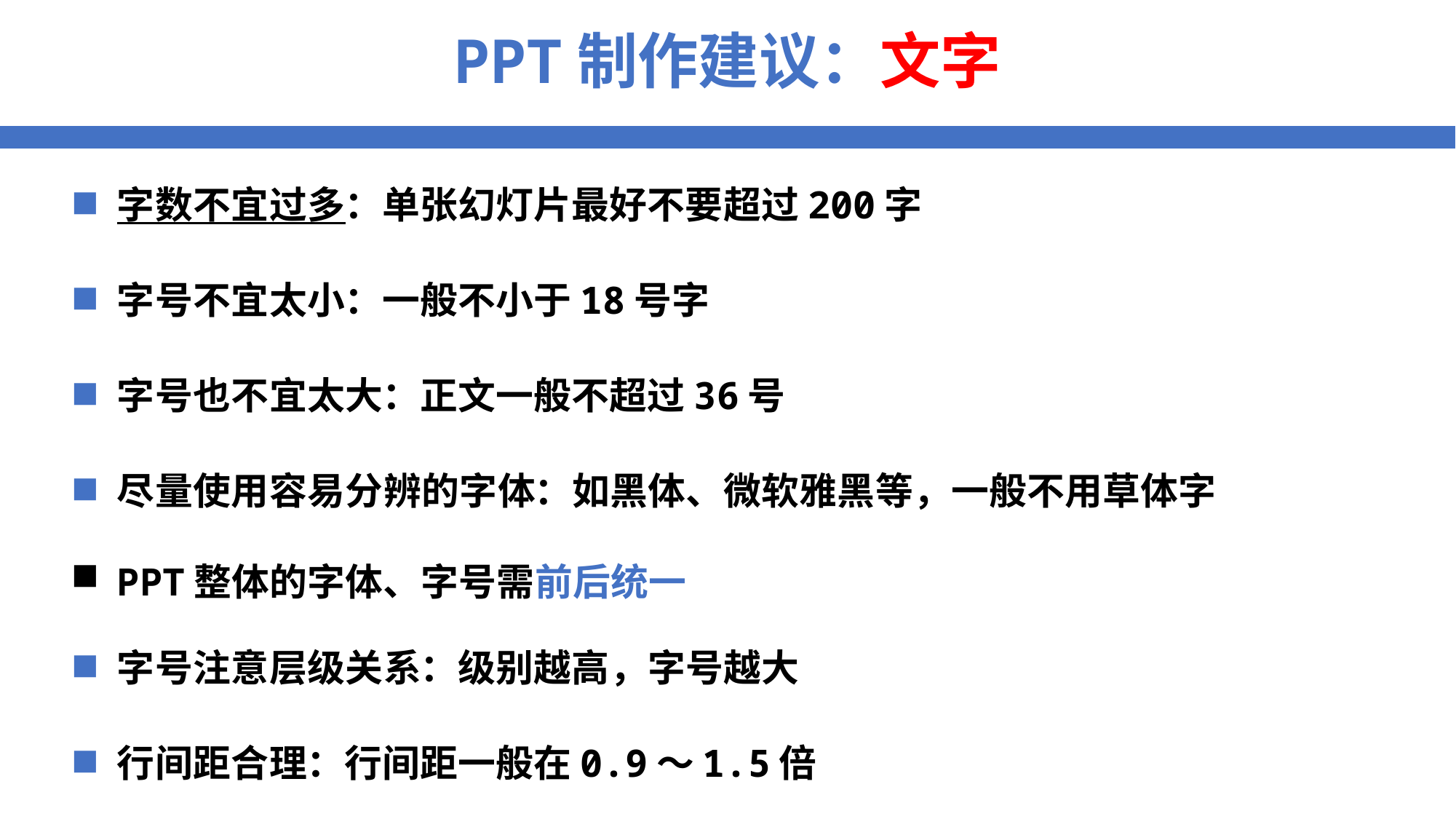

# PPT制作建议：文字

字数不宜过多：单张幻灯片最好不要超过200字
字号不宜太小：一般不小于18号字
字号也不宜太大：正文一般不超过36号
尽量使用容易分辨的字体：如黑体、微软雅黑等，一般不用草体字
PPT整体的字体、字号需前后统一
字号注意层级关系：级别越高，字号越大
行间距合理：行间距一般在0.9～1.5倍